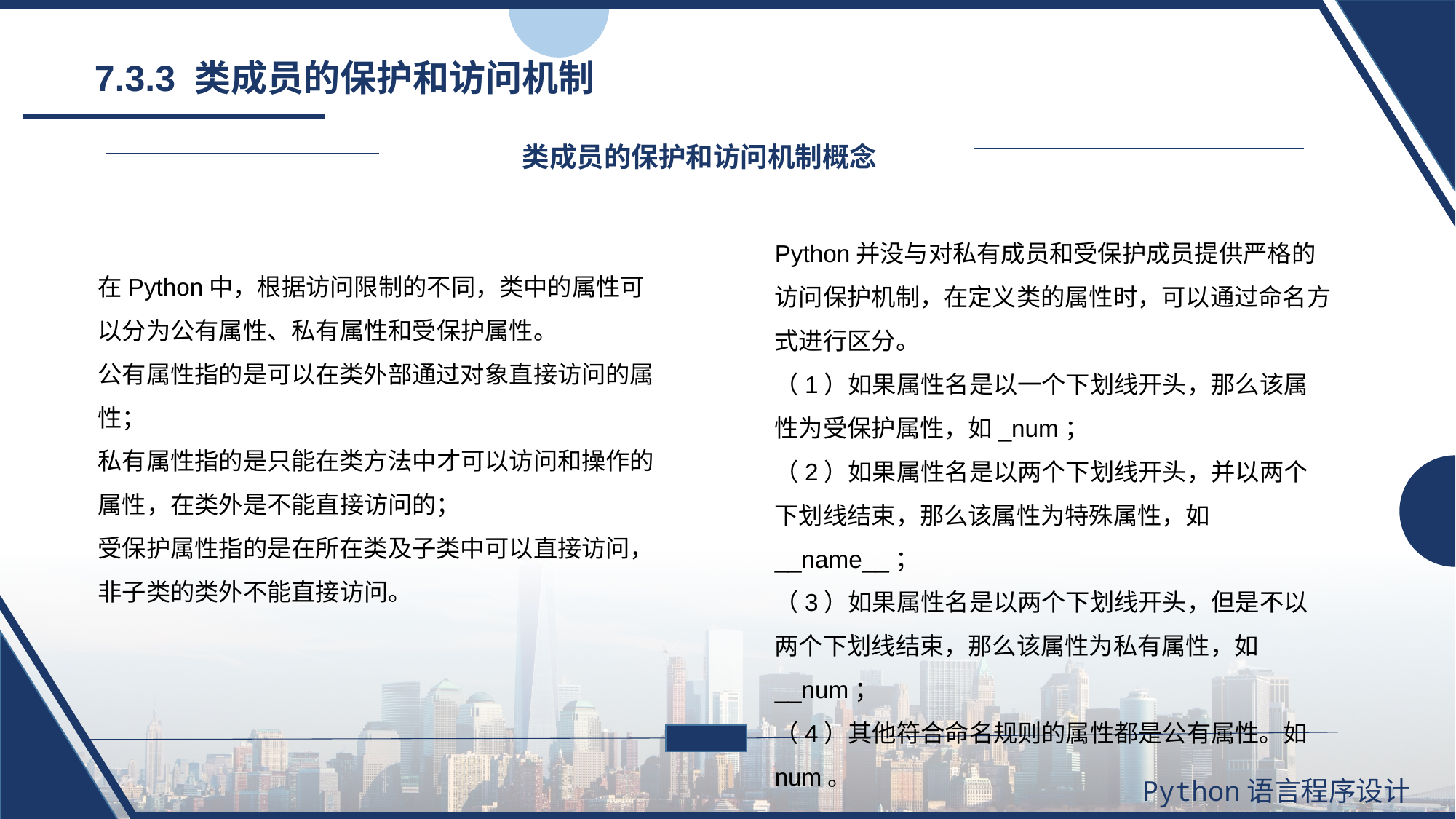

# 7.3.3 类成员的保护和访问机制
类成员的保护和访问机制概念
Python并没与对私有成员和受保护成员提供严格的访问保护机制，在定义类的属性时，可以通过命名方式进行区分。
（1）如果属性名是以一个下划线开头，那么该属性为受保护属性，如_num；
（2）如果属性名是以两个下划线开头，并以两个下划线结束，那么该属性为特殊属性，如__name__；
（3）如果属性名是以两个下划线开头，但是不以两个下划线结束，那么该属性为私有属性，如__num；
（4）其他符合命名规则的属性都是公有属性。如num。
在Python中，根据访问限制的不同，类中的属性可以分为公有属性、私有属性和受保护属性。
公有属性指的是可以在类外部通过对象直接访问的属性；
私有属性指的是只能在类方法中才可以访问和操作的属性，在类外是不能直接访问的；
受保护属性指的是在所在类及子类中可以直接访问，非子类的类外不能直接访问。